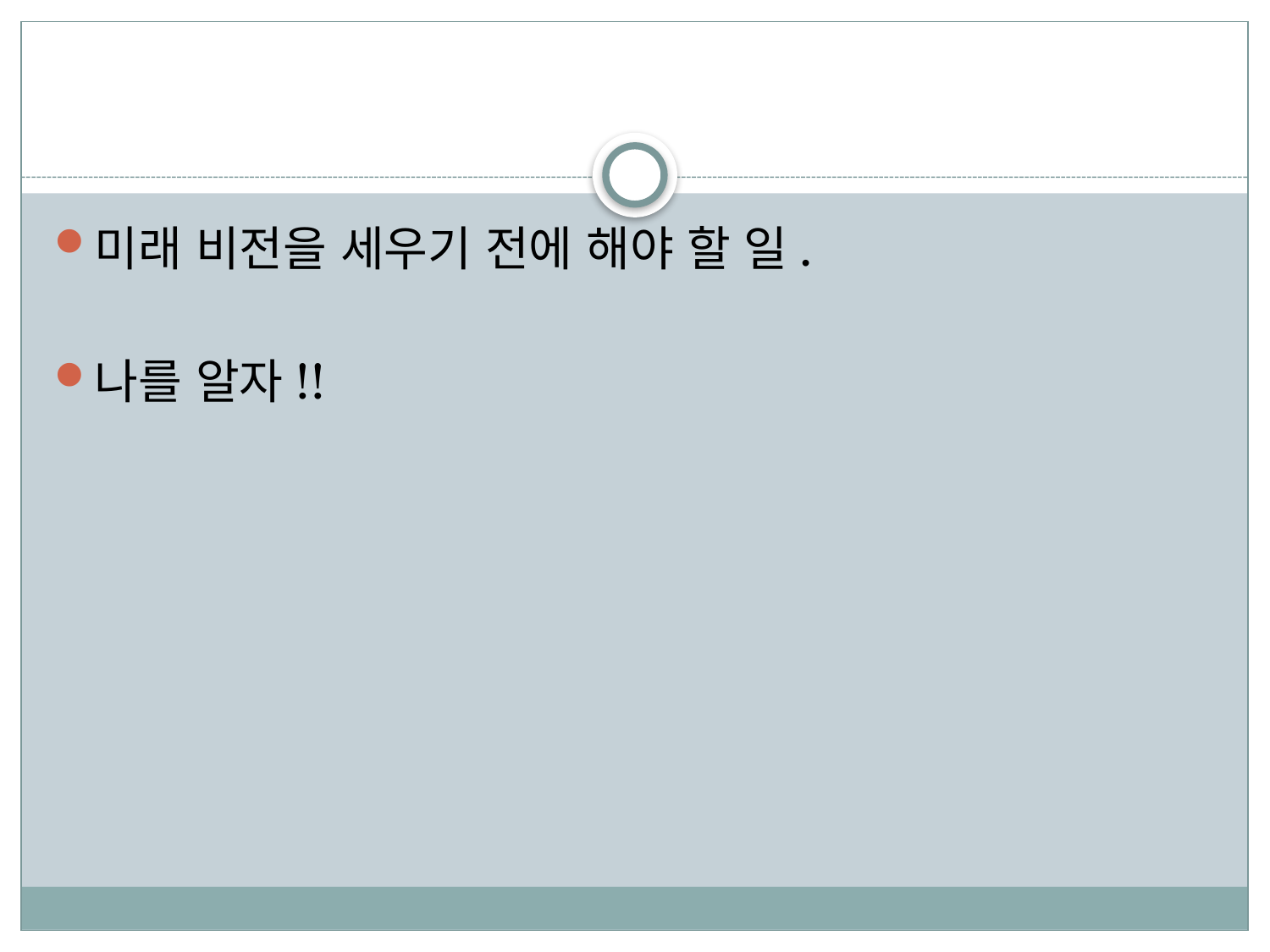

#
미래 비전을 세우기 전에 해야 할 일.

나를 알자!!